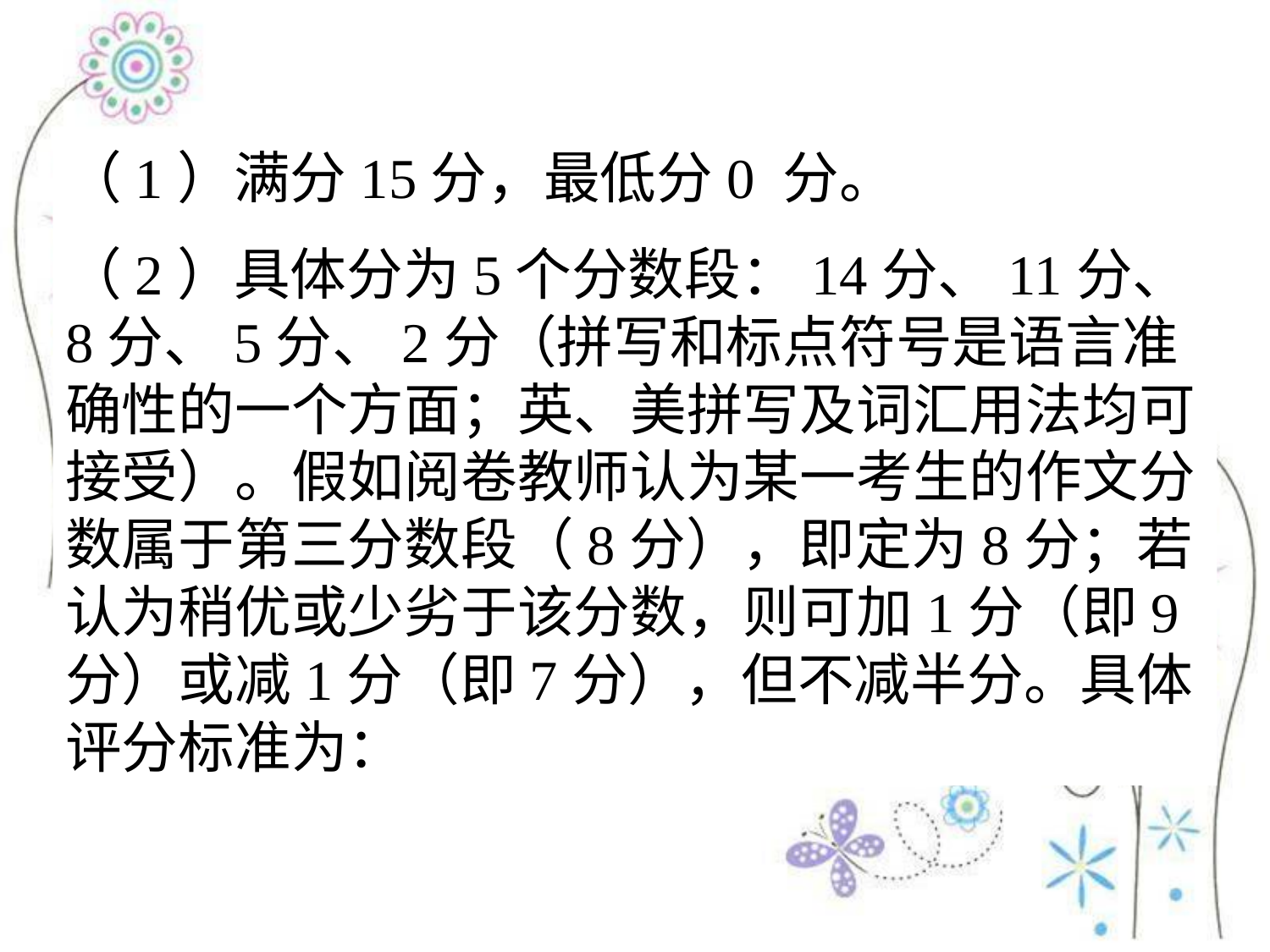

（1）满分15分，最低分0 分。
（2）具体分为5个分数段：14分、11分、8分、5分、2分（拼写和标点符号是语言准确性的一个方面；英、美拼写及词汇用法均可接受）。假如阅卷教师认为某一考生的作文分数属于第三分数段（8分），即定为8分；若认为稍优或少劣于该分数，则可加1分（即9分）或减1分（即7分），但不减半分。具体评分标准为：